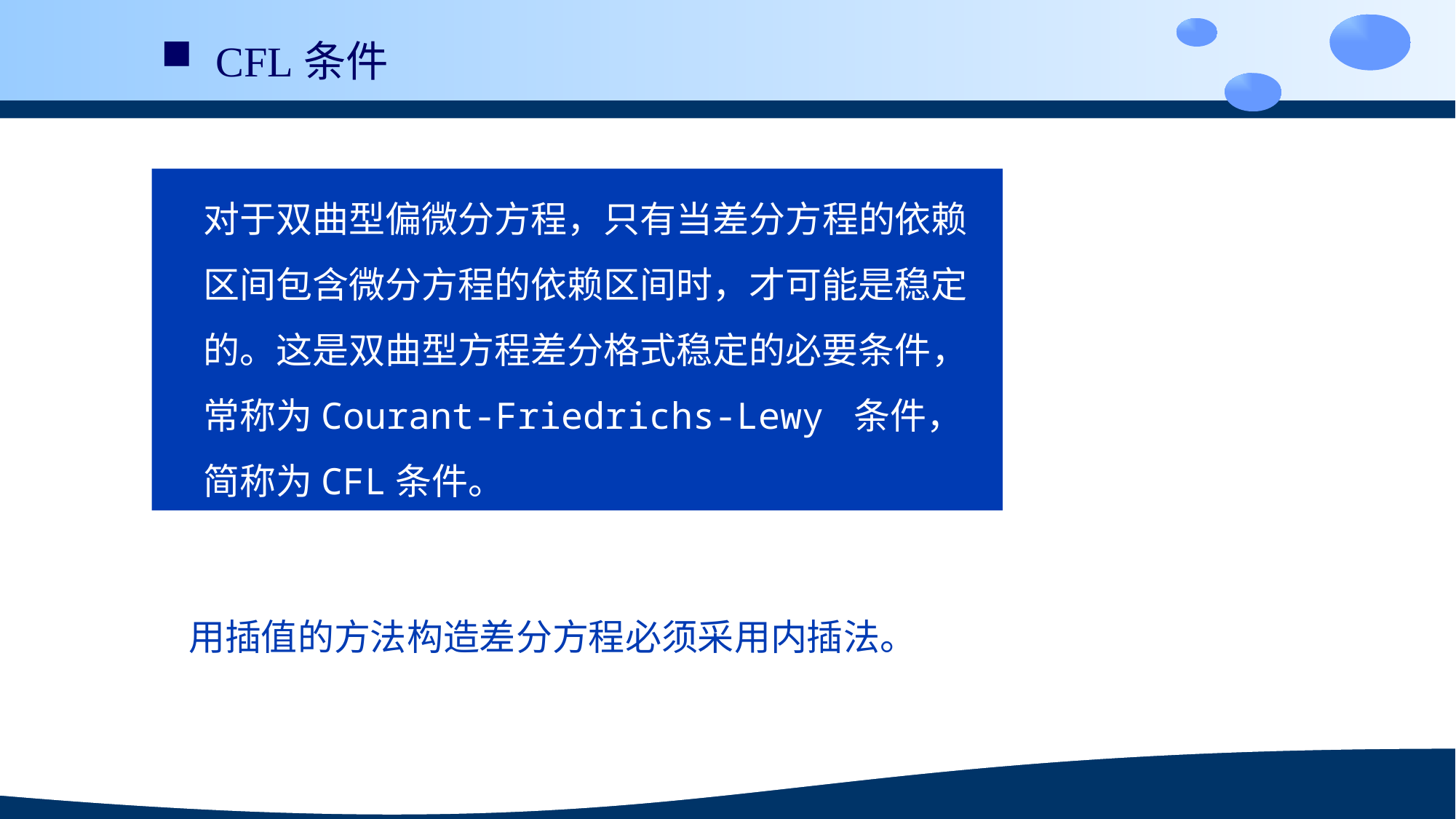

CFL条件
对于双曲型偏微分方程，只有当差分方程的依赖区间包含微分方程的依赖区间时，才可能是稳定的。这是双曲型方程差分格式稳定的必要条件，常称为Courant-Friedrichs-Lewy 条件，简称为CFL条件。
用插值的方法构造差分方程必须采用内插法。